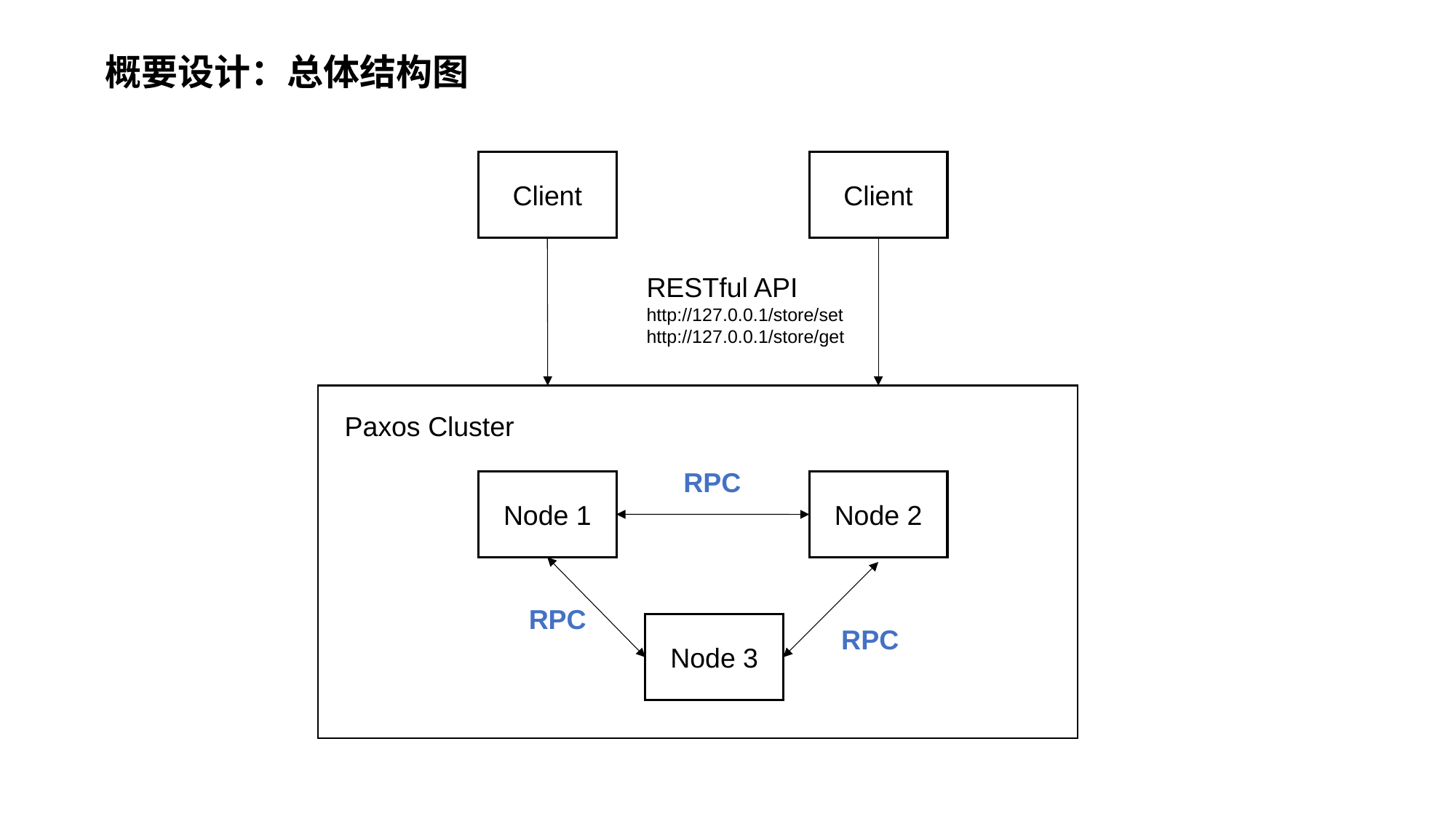

概要设计：总体结构图
Client
Client
RESTful API
http://127.0.0.1/store/set
http://127.0.0.1/store/get

Paxos Cluster
RPC
Node 1
Node 2
RPC
Node 3
RPC